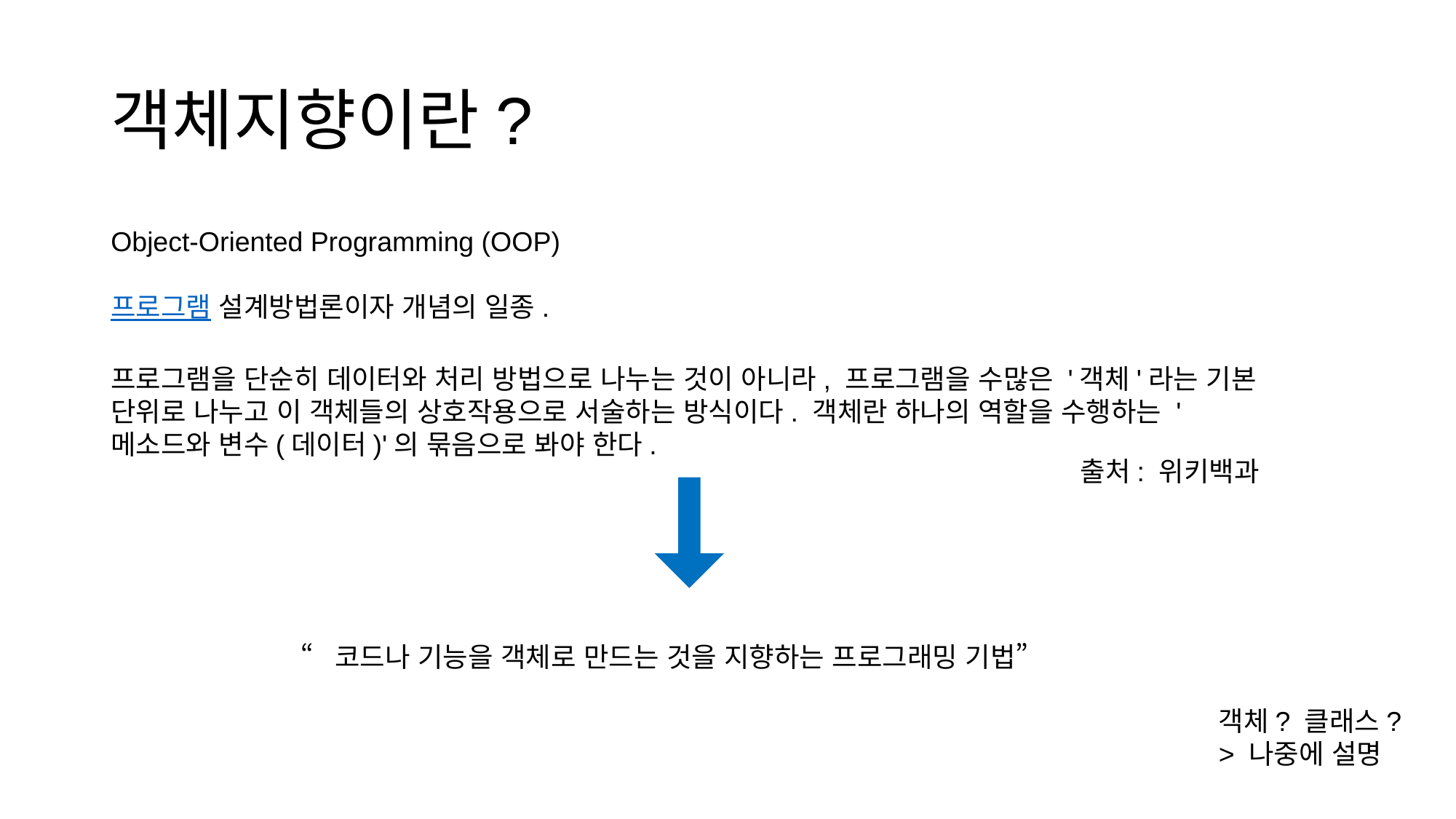

# 객체지향이란?
Object-Oriented Programming (OOP)
프로그램 설계방법론이자 개념의 일종.
프로그램을 단순히 데이터와 처리 방법으로 나누는 것이 아니라, 프로그램을 수많은 '객체'라는 기본 단위로 나누고 이 객체들의 상호작용으로 서술하는 방식이다. 객체란 하나의 역할을 수행하는 '메소드와 변수(데이터)'의 묶음으로 봐야 한다.
출처: 위키백과

“코드나 기능을 객체로 만드는 것을 지향하는 프로그래밍 기법”
객체? 클래스?
> 나중에 설명